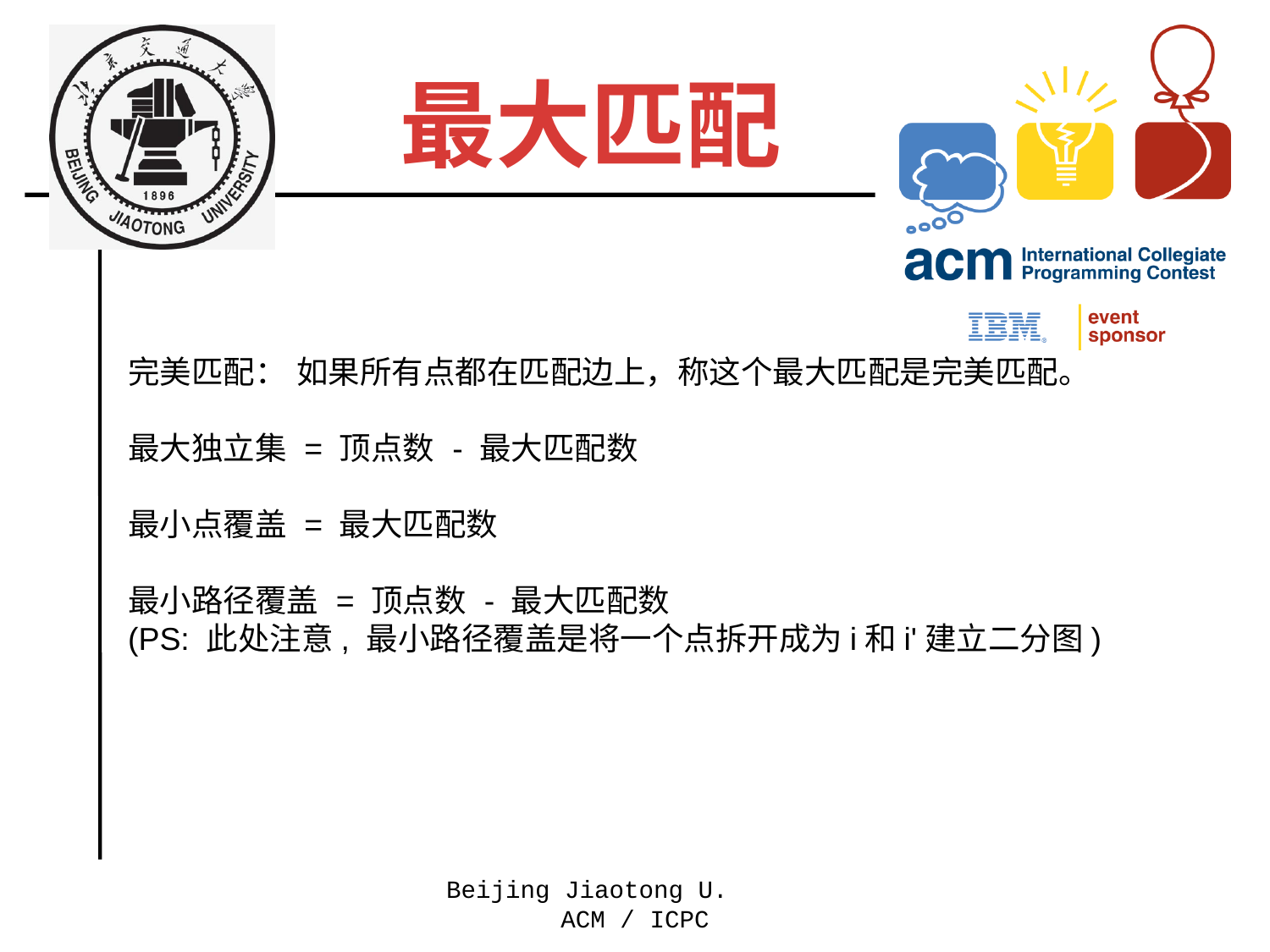

最大匹配

完美匹配： 如果所有点都在匹配边上，称这个最大匹配是完美匹配。

最大独立集 = 顶点数 - 最大匹配数

最小点覆盖 = 最大匹配数

最小路径覆盖 = 顶点数 - 最大匹配数
(PS: 此处注意, 最小路径覆盖是将一个点拆开成为i和i'建立二分图)